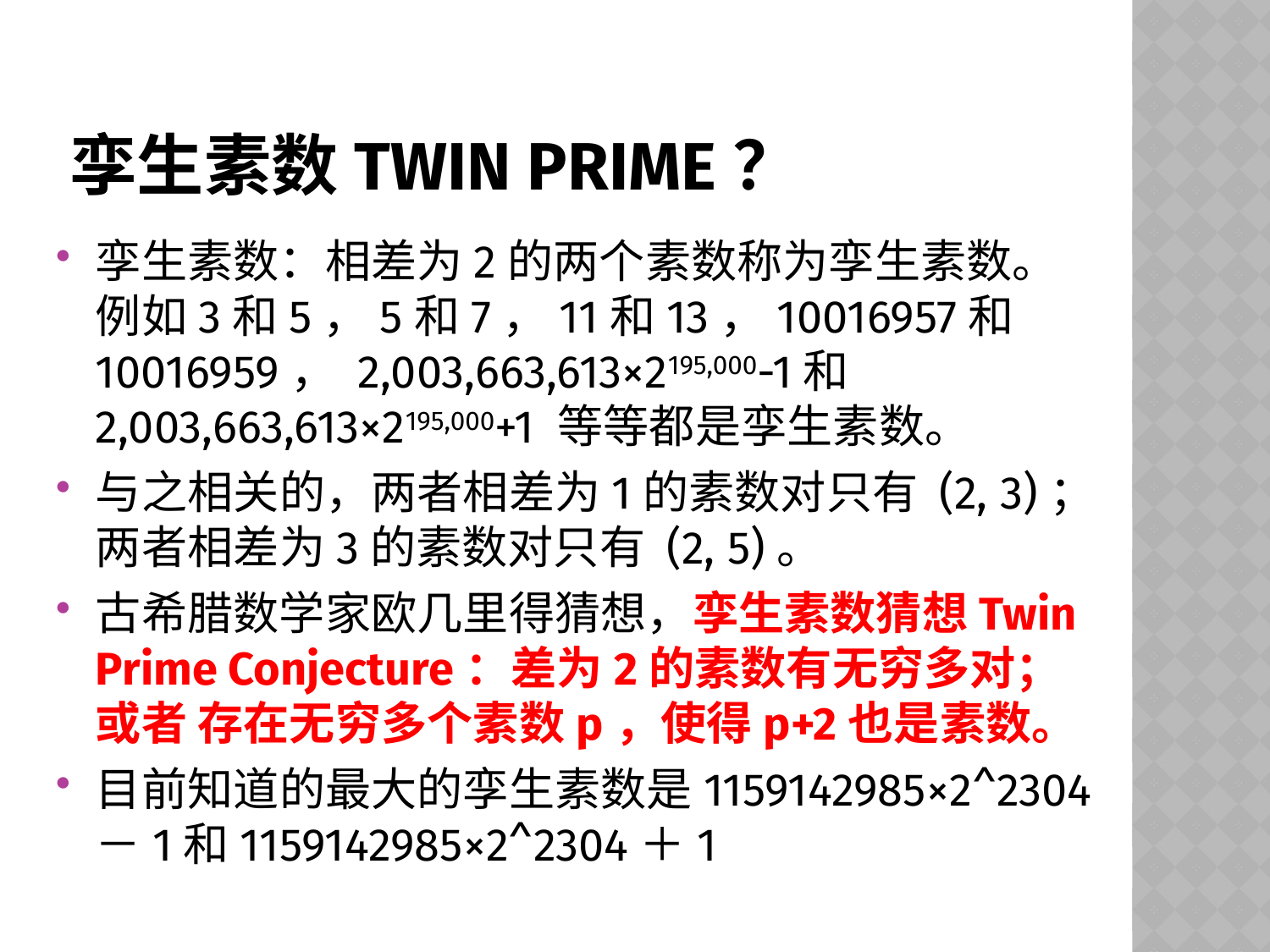

# 孪生素数TWIN prime？
孪生素数：相差为2的两个素数称为孪生素数。例如3和5，5和7，11和13，10016957和10016959， 2,003,663,613×2195,000-1和2,003,663,613×2195,000+1 等等都是孪生素数。
与之相关的，两者相差为1的素数对只有 (2, 3)；两者相差为3的素数对只有 (2, 5)。
古希腊数学家欧几里得猜想，孪生素数猜想Twin Prime Conjecture：差为2的素数有无穷多对；或者 存在无穷多个素数p，使得p+2也是素数。
目前知道的最大的孪生素数是1159142985×2^2304－1和1159142985×2^2304＋1